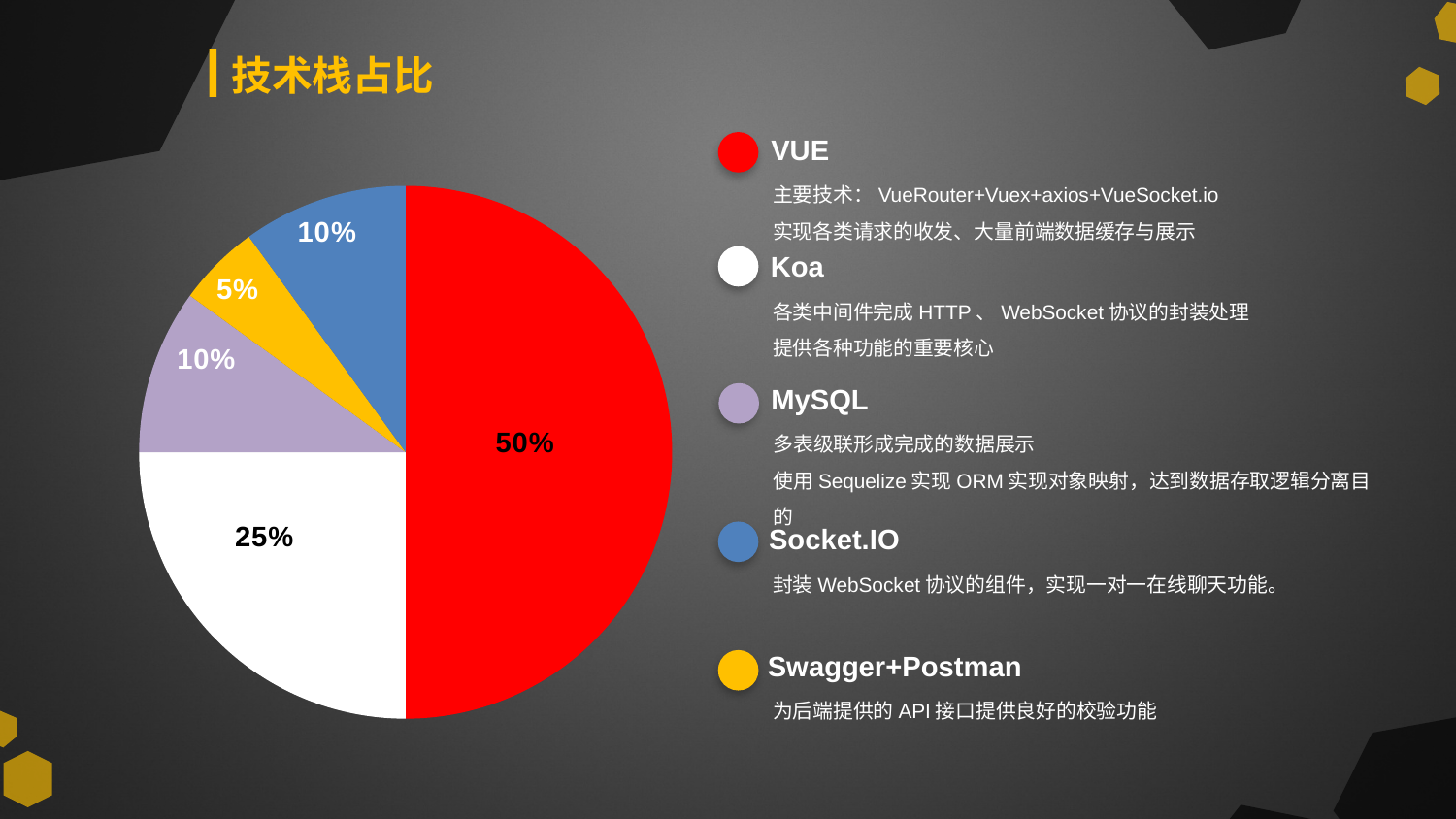

技术栈占比

### Chart

| Category | 销售额 |
|---|---|
| Vue | 0.5 |
| Koa | 0.25 |
| Sequelize+MySql | 0.1 |
| Socket.IO | 0.05 |
| Swagger | 0.1 |
VUE

主要技术：VueRouter+Vuex+axios+VueSocket.io
实现各类请求的收发、大量前端数据缓存与展示
Koa

各类中间件完成HTTP、WebSocket协议的封装处理
提供各种功能的重要核心
MySQL

多表级联形成完成的数据展示
使用Sequelize实现ORM实现对象映射，达到数据存取逻辑分离目的
Socket.IO

封装WebSocket协议的组件，实现一对一在线聊天功能。
Swagger+Postman

为后端提供的API接口提供良好的校验功能